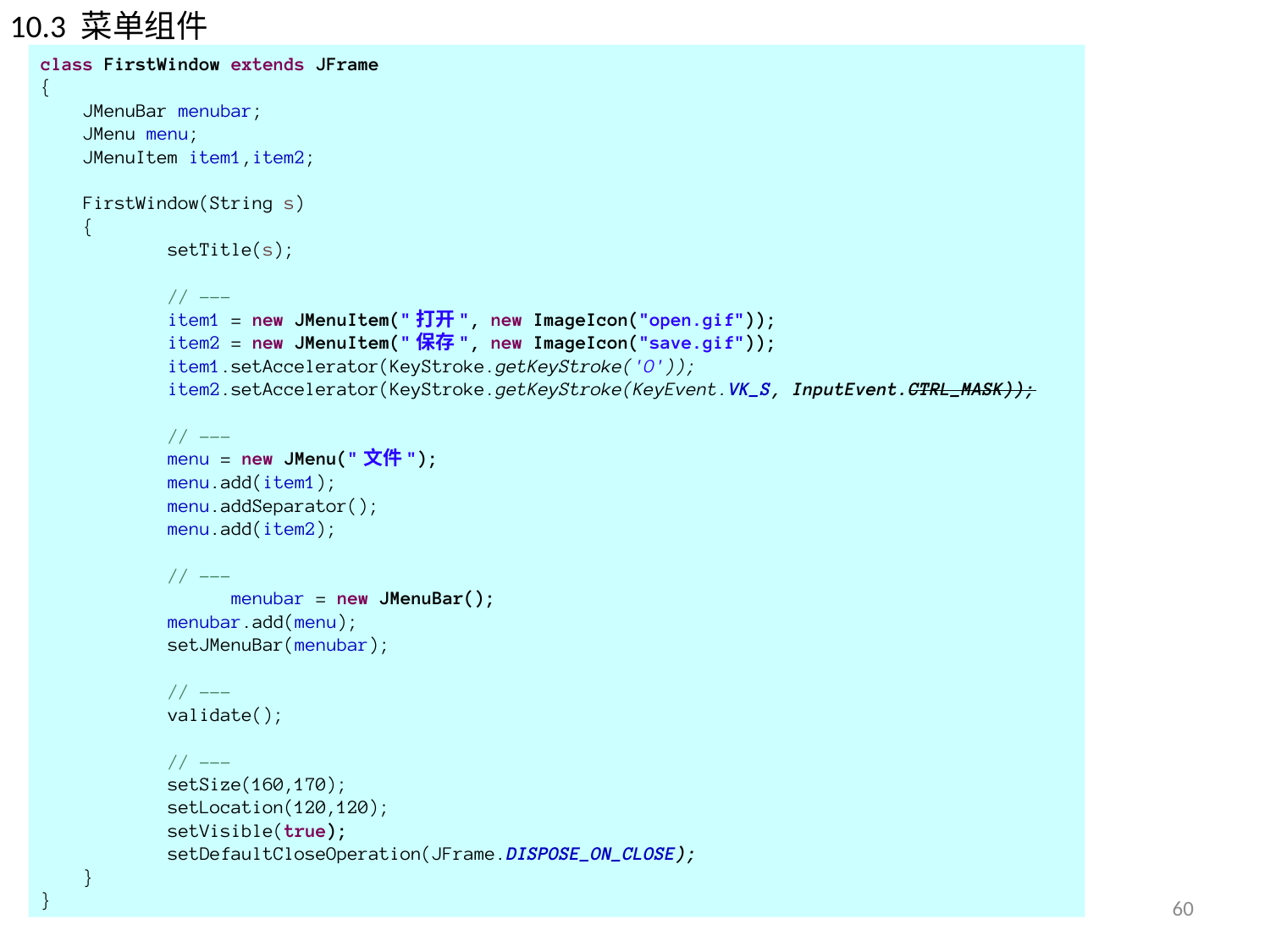

10.3 菜单组件
class FirstWindow extends JFrame
{
    JMenuBar menubar;
    JMenu menu;
    JMenuItem item1,item2;

    FirstWindow(String s)
    {
setTitle(s);

	// ---
	item1 = new JMenuItem("打开", new ImageIcon("open.gif"));
	item2 = new JMenuItem("保存", new ImageIcon("save.gif"));
	item1.setAccelerator(KeyStroke.getKeyStroke('O'));
	item2.setAccelerator(KeyStroke.getKeyStroke(KeyEvent.VK_S, InputEvent.CTRL_MASK));

	// ---
	menu = new JMenu("文件");
	menu.add(item1);
	menu.addSeparator();
	menu.add(item2);

	// ---
	menubar = new JMenuBar();
	menubar.add(menu);
	setJMenuBar(menubar);

	// ---
	validate();

	// ---
	setSize(160,170);
	setLocation(120,120);
	setVisible(true);
	setDefaultCloseOperation(JFrame.DISPOSE_ON_CLOSE);
    }
}
60